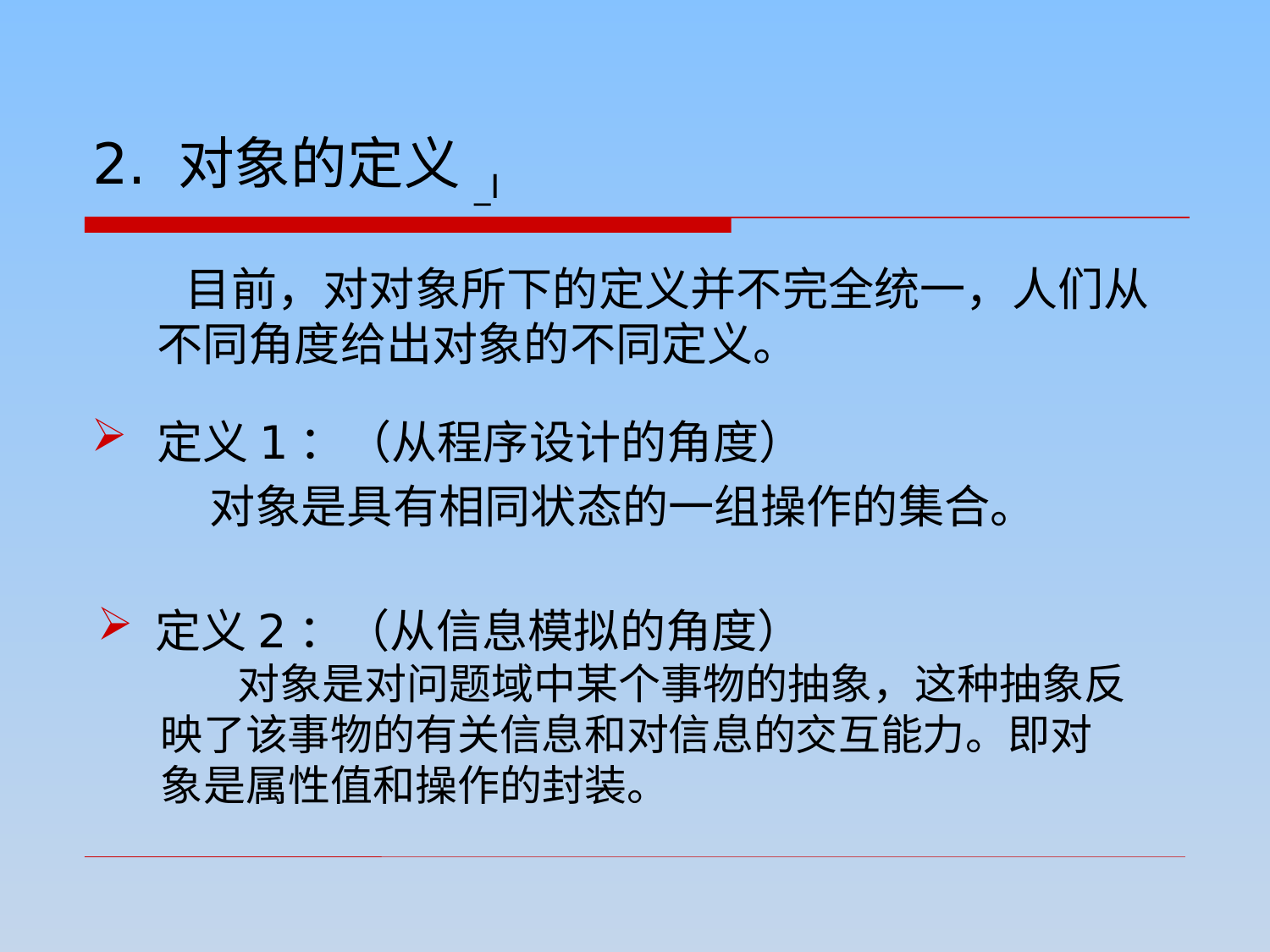

2. 对象的定义_I
        目前，对对象所下的定义并不完全统一，人们从不同角度给出对象的不同定义。

定义1：（从程序设计的角度）
    对象是具有相同状态的一组操作的集合。
 定义2：（从信息模拟的角度）
       对象是对问题域中某个事物的抽象，这种抽象反映了该事物的有关信息和对信息的交互能力。即对象是属性值和操作的封装。